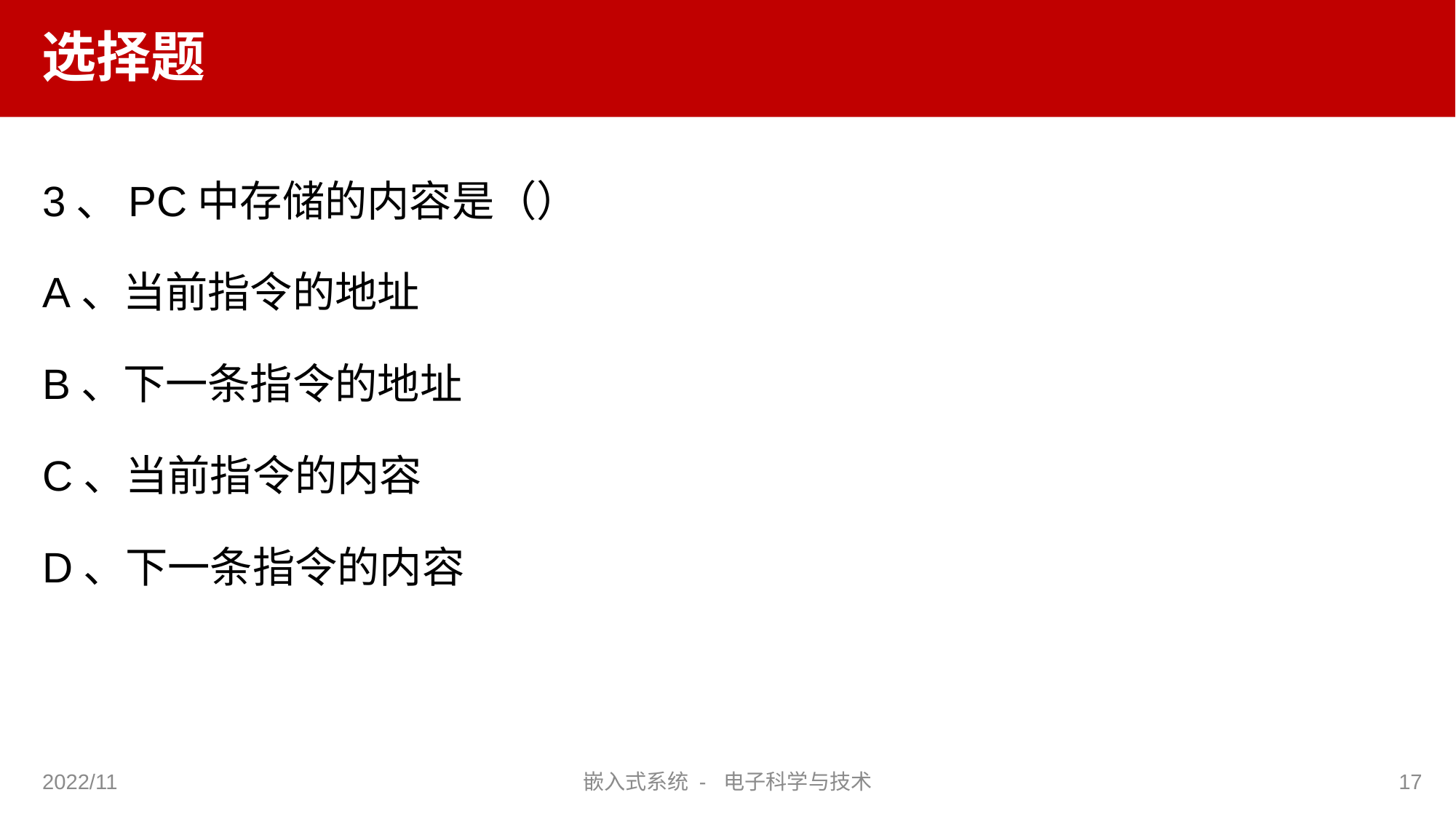

# 选择题
3、PC中存储的内容是（）
A、当前指令的地址
B、下一条指令的地址
C、当前指令的内容
D、下一条指令的内容
2022/11
嵌入式系统 -  电子科学与技术
17